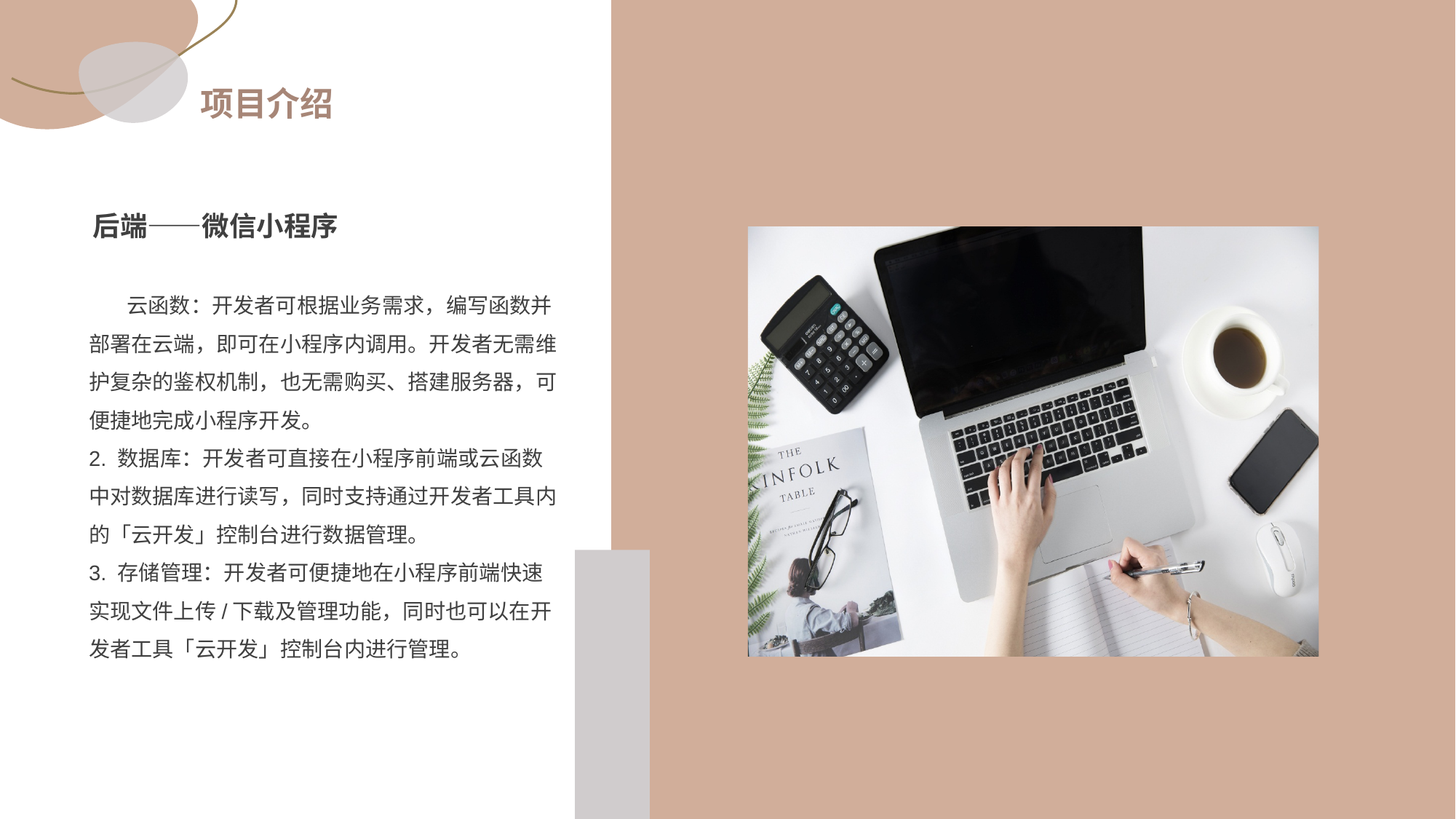

项目介绍
后端——微信小程序
       云函数：开发者可根据业务需求，编写函数并部署在云端，即可在小程序内调用。开发者无需维护复杂的鉴权机制，也无需购买、搭建服务器，可便捷地完成小程序开发。
2. 数据库：开发者可直接在小程序前端或云函数中对数据库进行读写，同时支持通过开发者工具内的「云开发」控制台进行数据管理。
3. 存储管理：开发者可便捷地在小程序前端快速实现文件上传/下载及管理功能，同时也可以在开发者工具「云开发」控制台内进行管理。